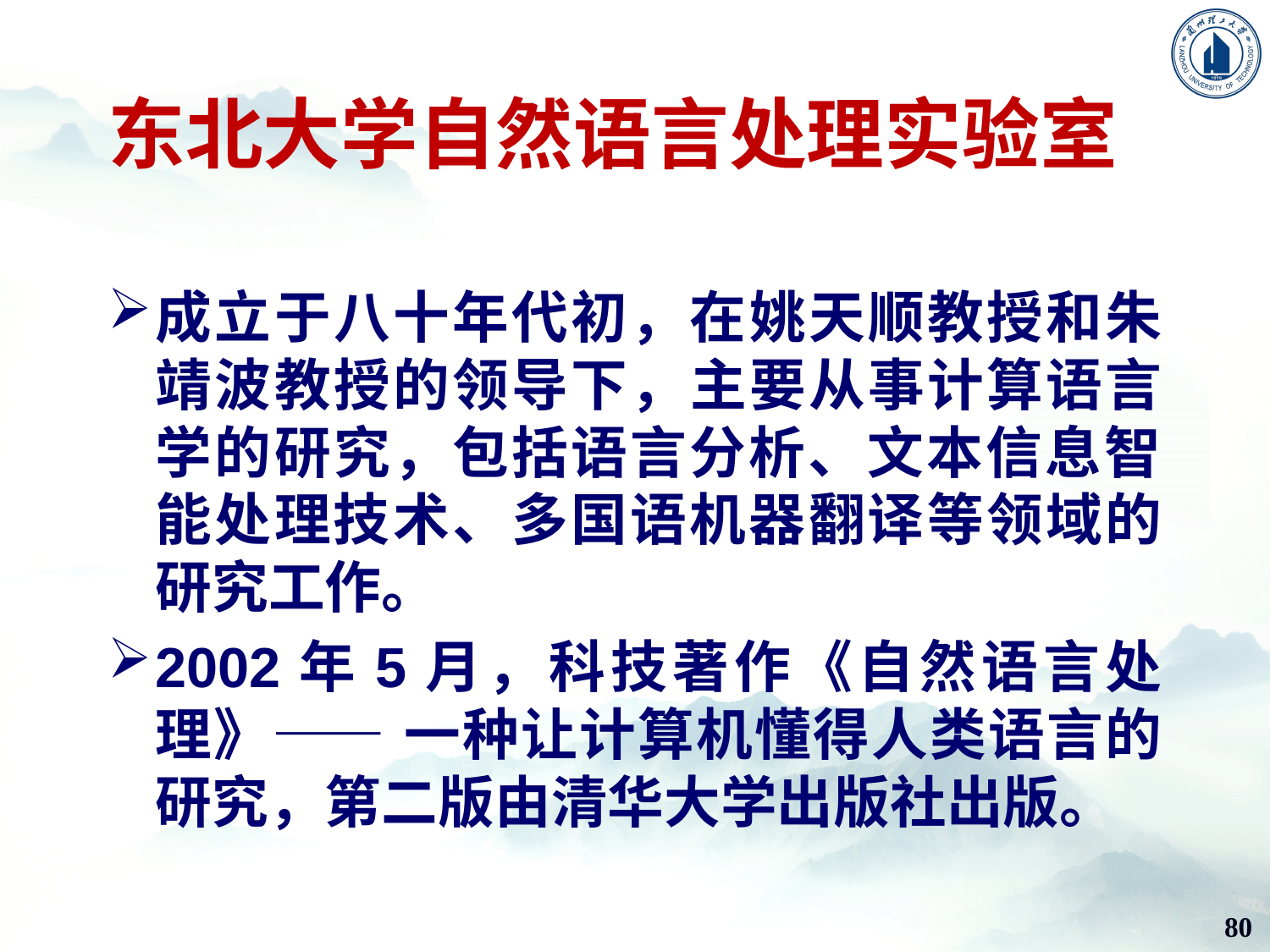

# 东北大学自然语言处理实验室
成立于八十年代初，在姚天顺教授和朱靖波教授的领导下，主要从事计算语言学的研究，包括语言分析、文本信息智能处理技术、多国语机器翻译等领域的研究工作。
2002年5月，科技著作《自然语言处理》—— 一种让计算机懂得人类语言的研究，第二版由清华大学出版社出版。
80